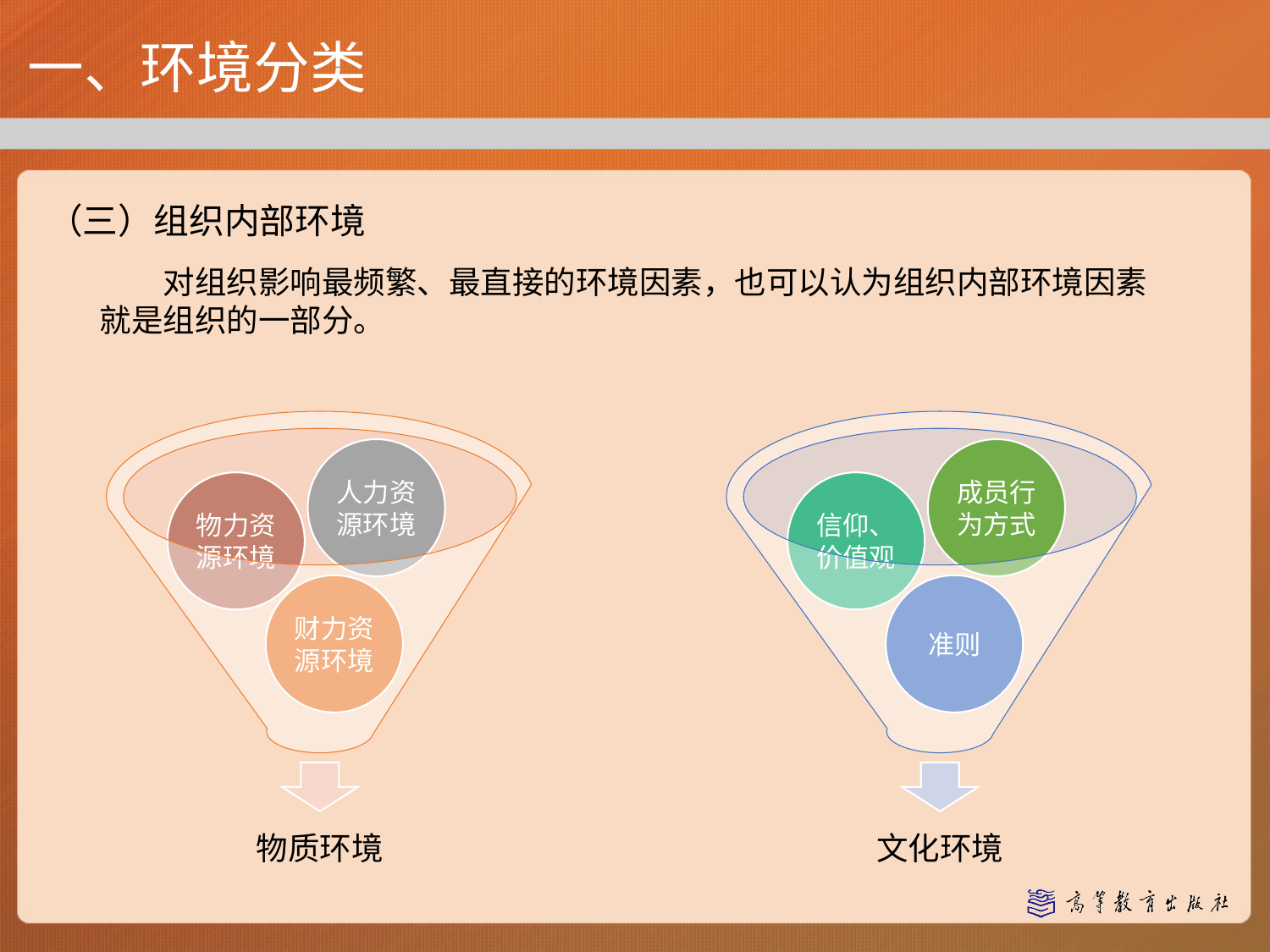

一、环境分类
（三）组织内部环境
对组织影响最频繁、最直接的环境因素，也可以认为组织内部环境因素就是组织的一部分。
文化环境
准则
信仰、价值观
成员行为方式
物质环境
财力资源环境
物力资源环境
人力资源环境